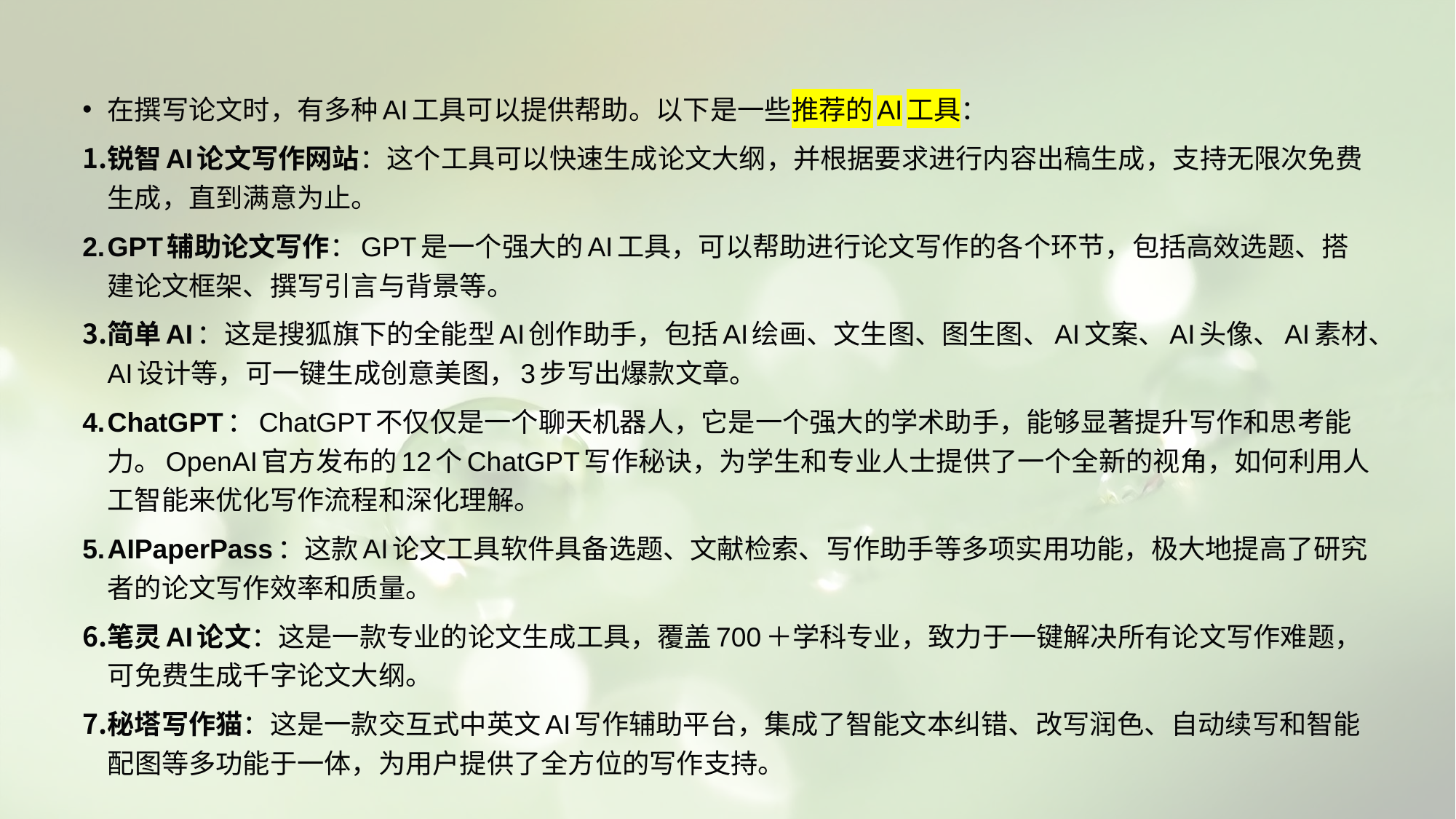

#
在撰写论文时，有多种AI工具可以提供帮助。以下是一些推荐的AI工具：
锐智AI论文写作网站：这个工具可以快速生成论文大纲，并根据要求进行内容出稿生成，支持无限次免费生成，直到满意为止。
GPT辅助论文写作：GPT是一个强大的AI工具，可以帮助进行论文写作的各个环节，包括高效选题、搭建论文框架、撰写引言与背景等。
简单AI：这是搜狐旗下的全能型AI创作助手，包括AI绘画、文生图、图生图、AI文案、AI头像、AI素材、AI设计等，可一键生成创意美图，3步写出爆款文章。
ChatGPT：ChatGPT不仅仅是一个聊天机器人，它是一个强大的学术助手，能够显著提升写作和思考能力。OpenAI官方发布的12个ChatGPT写作秘诀，为学生和专业人士提供了一个全新的视角，如何利用人工智能来优化写作流程和深化理解。
AIPaperPass：这款AI论文工具软件具备选题、文献检索、写作助手等多项实用功能，极大地提高了研究者的论文写作效率和质量。
笔灵AI论文：这是一款专业的论文生成工具，覆盖700＋学科专业，致力于一键解决所有论文写作难题，可免费生成千字论文大纲。
秘塔写作猫：这是一款交互式中英文AI写作辅助平台，集成了智能文本纠错、改写润色、自动续写和智能配图等多功能于一体，为用户提供了全方位的写作支持。